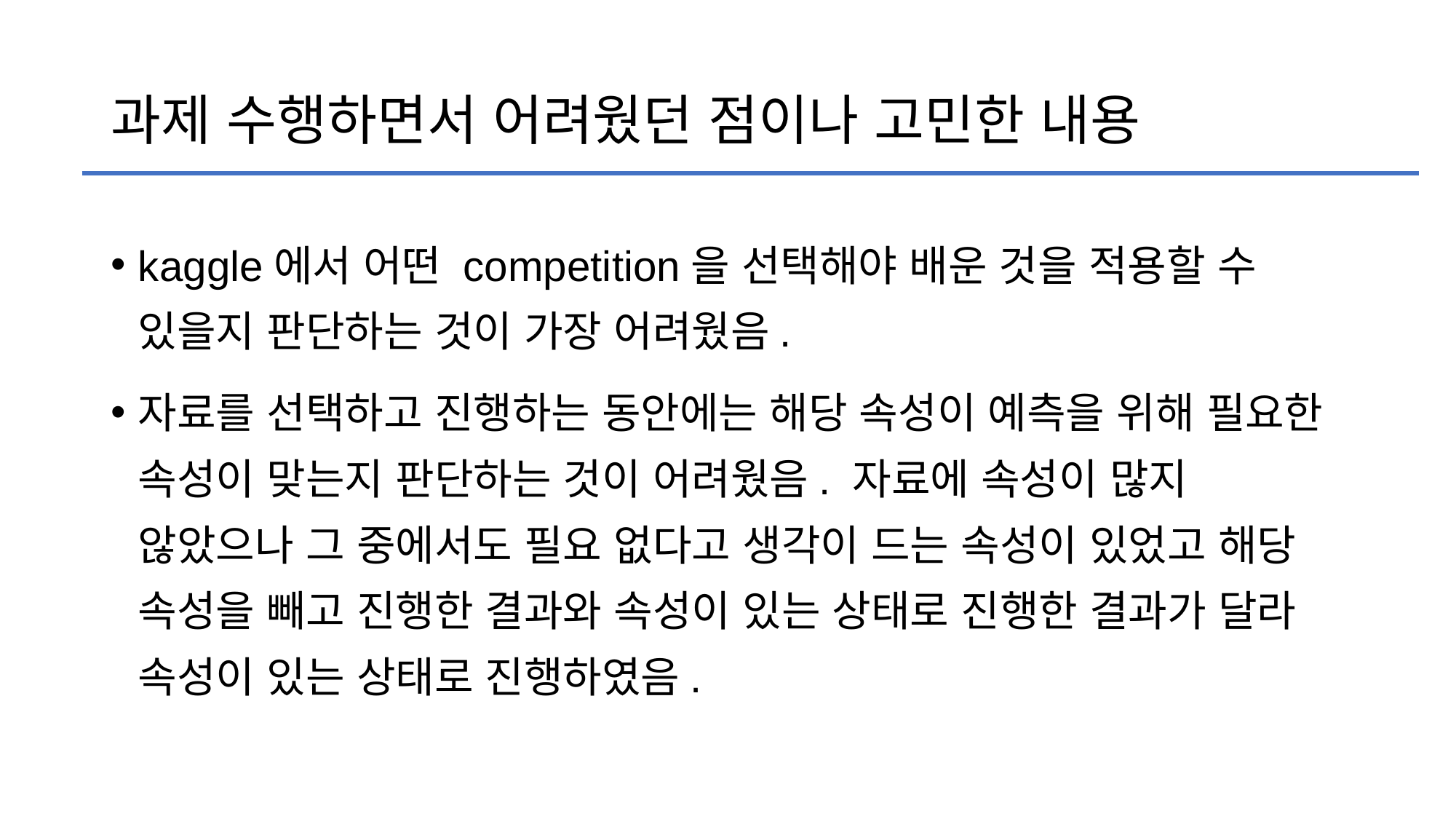

# 과제 수행하면서 어려웠던 점이나 고민한 내용
kaggle에서 어떤 competition을 선택해야 배운 것을 적용할 수 있을지 판단하는 것이 가장 어려웠음.
자료를 선택하고 진행하는 동안에는 해당 속성이 예측을 위해 필요한 속성이 맞는지 판단하는 것이 어려웠음. 자료에 속성이 많지 않았으나 그 중에서도 필요 없다고 생각이 드는 속성이 있었고 해당 속성을 빼고 진행한 결과와 속성이 있는 상태로 진행한 결과가 달라 속성이 있는 상태로 진행하였음.